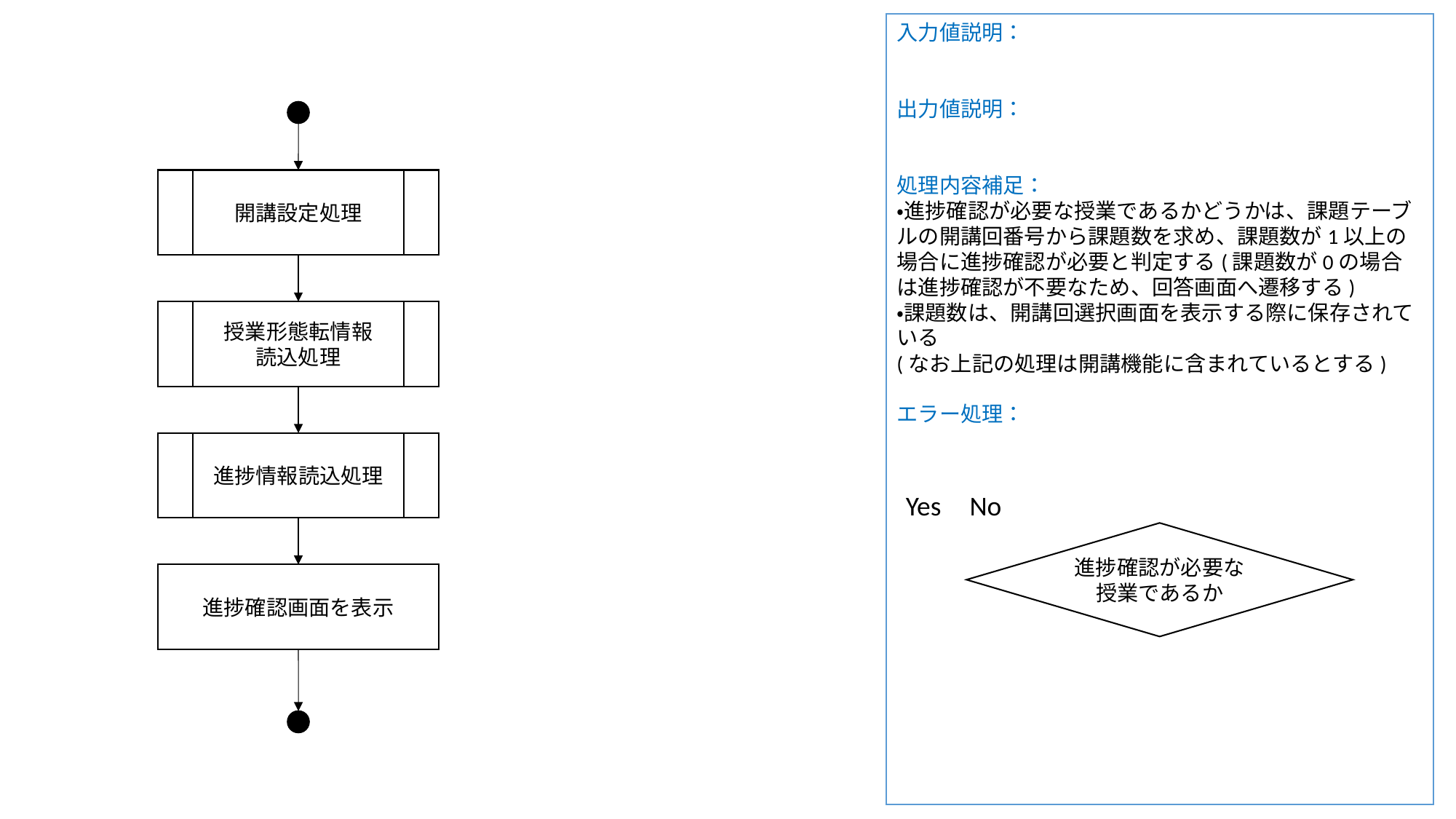

入力値説明：

出力値説明：

処理内容補足：
・進捗確認が必要な授業であるかどうかは、課題テーブルの開講回番号から課題数を求め、課題数が1以上の場合に進捗確認が必要と判定する(課題数が0の場合は進捗確認が不要なため、回答画面へ遷移する)
・課題数は、開講回選択画面を表示する際に保存されている
(なお上記の処理は開講機能に含まれているとする)

エラー処理：

開講設定処理
授業形態転情報
読込処理
進捗情報読込処理
No
Yes
進捗確認が必要な授業であるか
進捗確認画面を表示